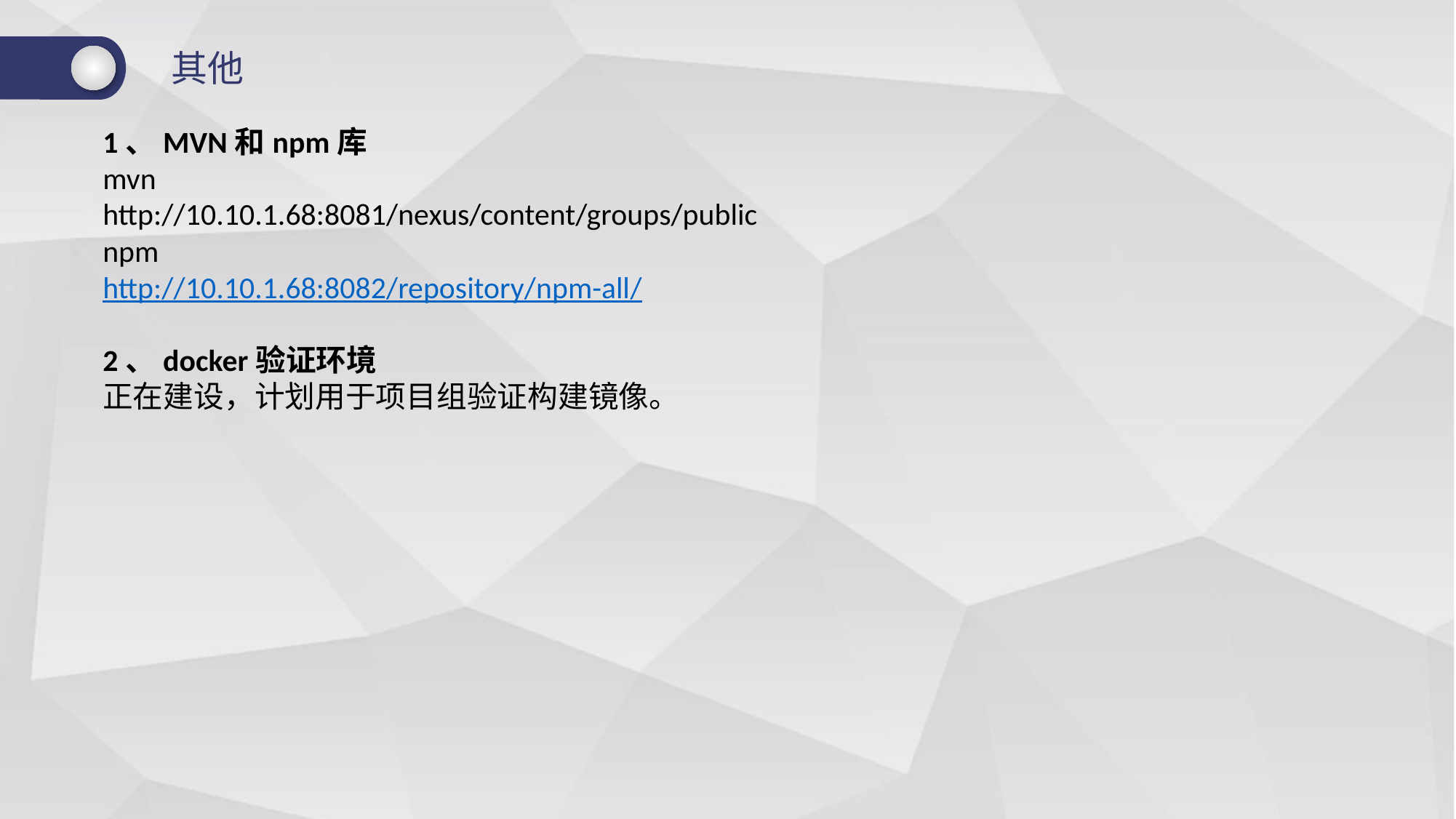

其他
1、MVN和npm库
mvn
http://10.10.1.68:8081/nexus/content/groups/public
npm
http://10.10.1.68:8082/repository/npm-all/

2、docker验证环境
正在建设，计划用于项目组验证构建镜像。